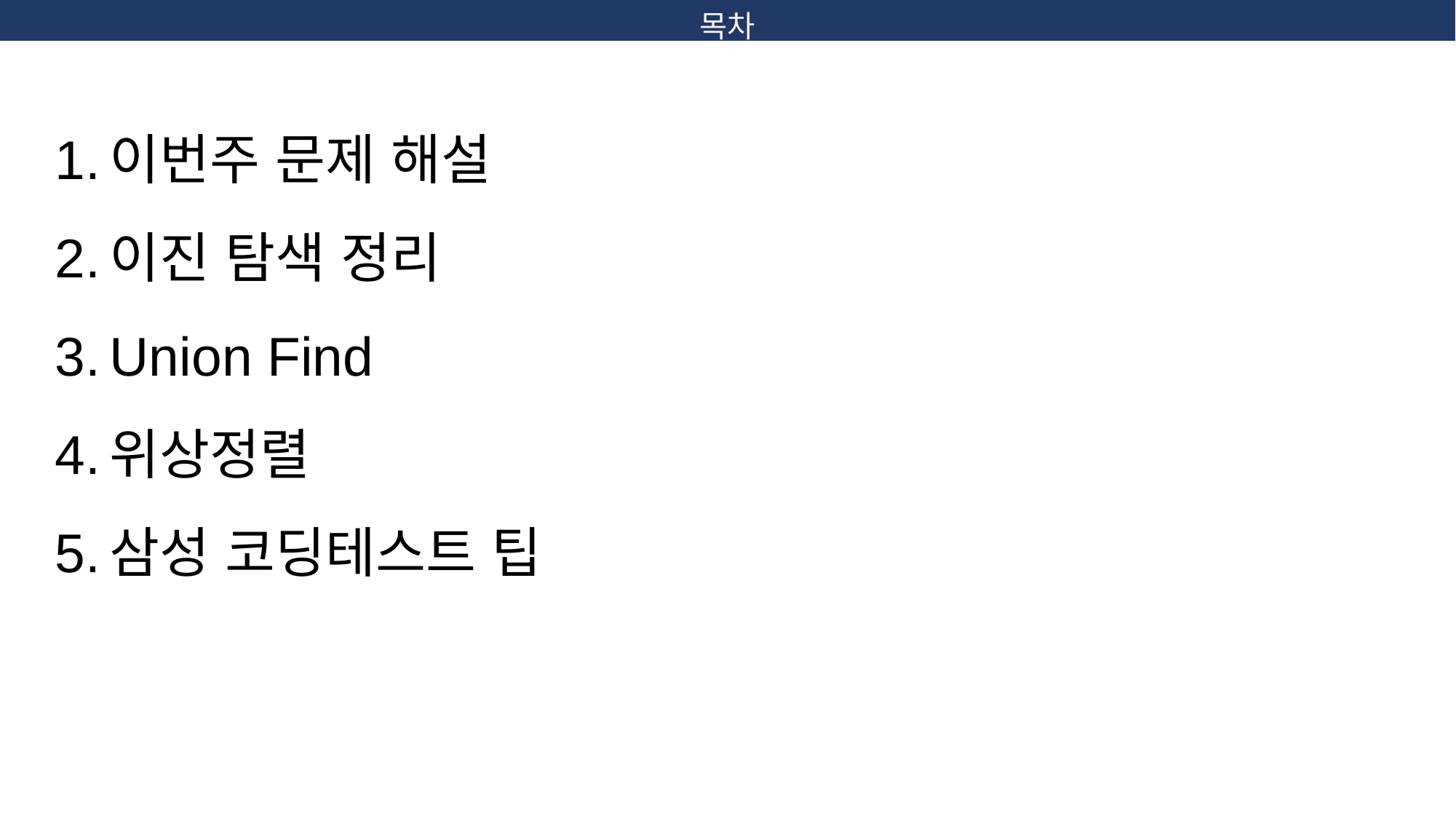

목차

이번주 문제 해설
이진 탐색 정리
Union Find
위상정렬
삼성 코딩테스트 팁